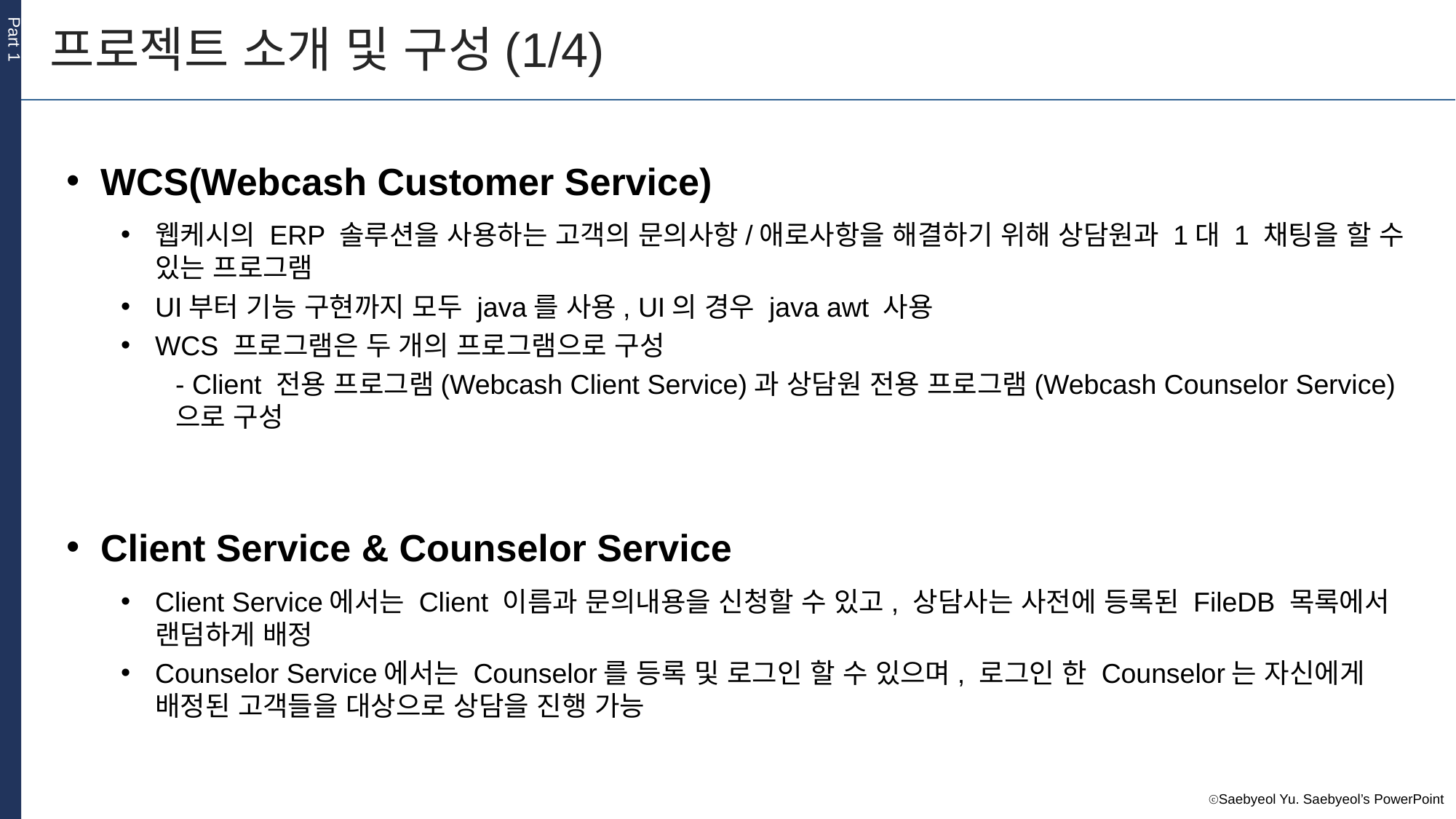

프로젝트 소개 및 구성(1/4)
Part 1
WCS(Webcash Customer Service)
웹케시의 ERP 솔루션을 사용하는 고객의 문의사항/애로사항을 해결하기 위해 상담원과 1대 1 채팅을 할 수 있는 프로그램
UI부터 기능 구현까지 모두 java를 사용, UI의 경우 java awt 사용
WCS 프로그램은 두 개의 프로그램으로 구성
- Client 전용 프로그램(Webcash Client Service)과 상담원 전용 프로그램(Webcash Counselor Service)으로 구성

Client Service & Counselor Service
Client Service에서는 Client 이름과 문의내용을 신청할 수 있고, 상담사는 사전에 등록된 FileDB 목록에서 랜덤하게 배정
Counselor Service에서는 Counselor를 등록 및 로그인 할 수 있으며, 로그인 한 Counselor는 자신에게 배정된 고객들을 대상으로 상담을 진행 가능

1
주제를 입력하세요
주제를 입력하세요
주제를 입력하세요